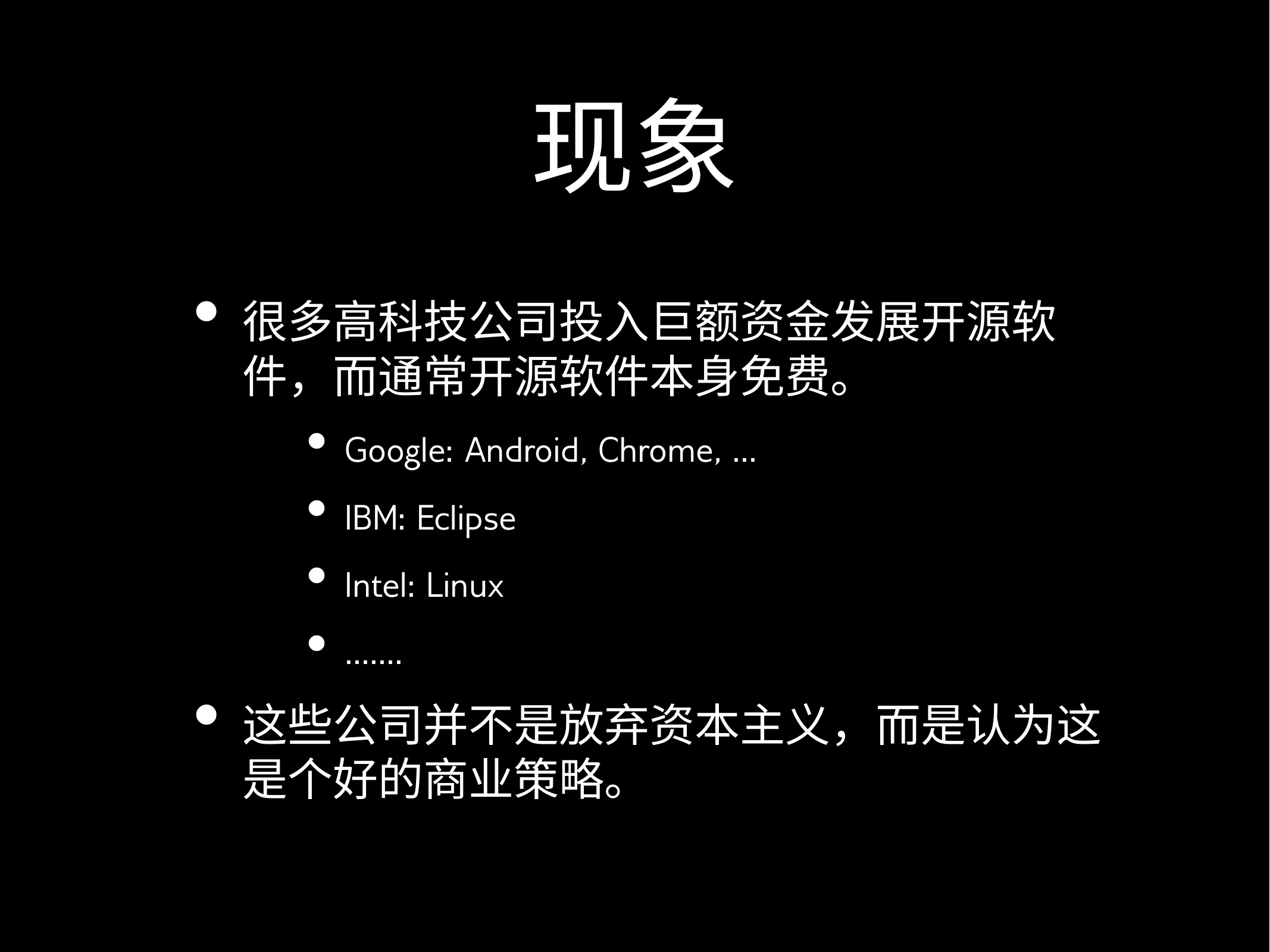

# 现象
很多高科技公司投入巨额资金发展开源软件，而通常开源软件本身免费。
Google: Android, Chrome, ...
IBM: Eclipse
Intel: Linux
.......
这些公司并不是放弃资本主义，而是认为这是个好的商业策略。